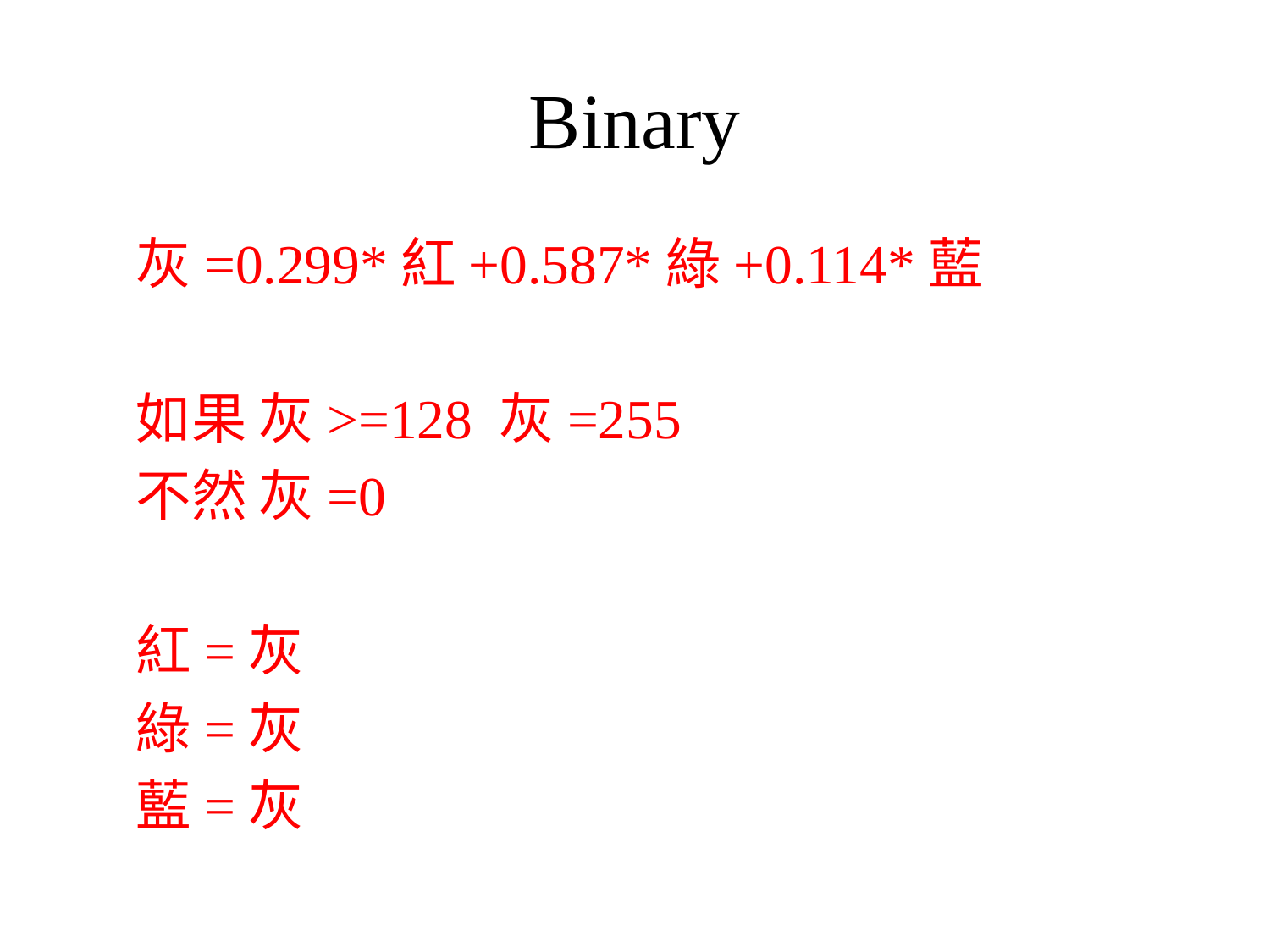

# Binary
灰=0.299*紅+0.587*綠+0.114*藍

如果 灰>=128 灰=255
不然 灰=0

紅=灰
綠=灰
藍=灰